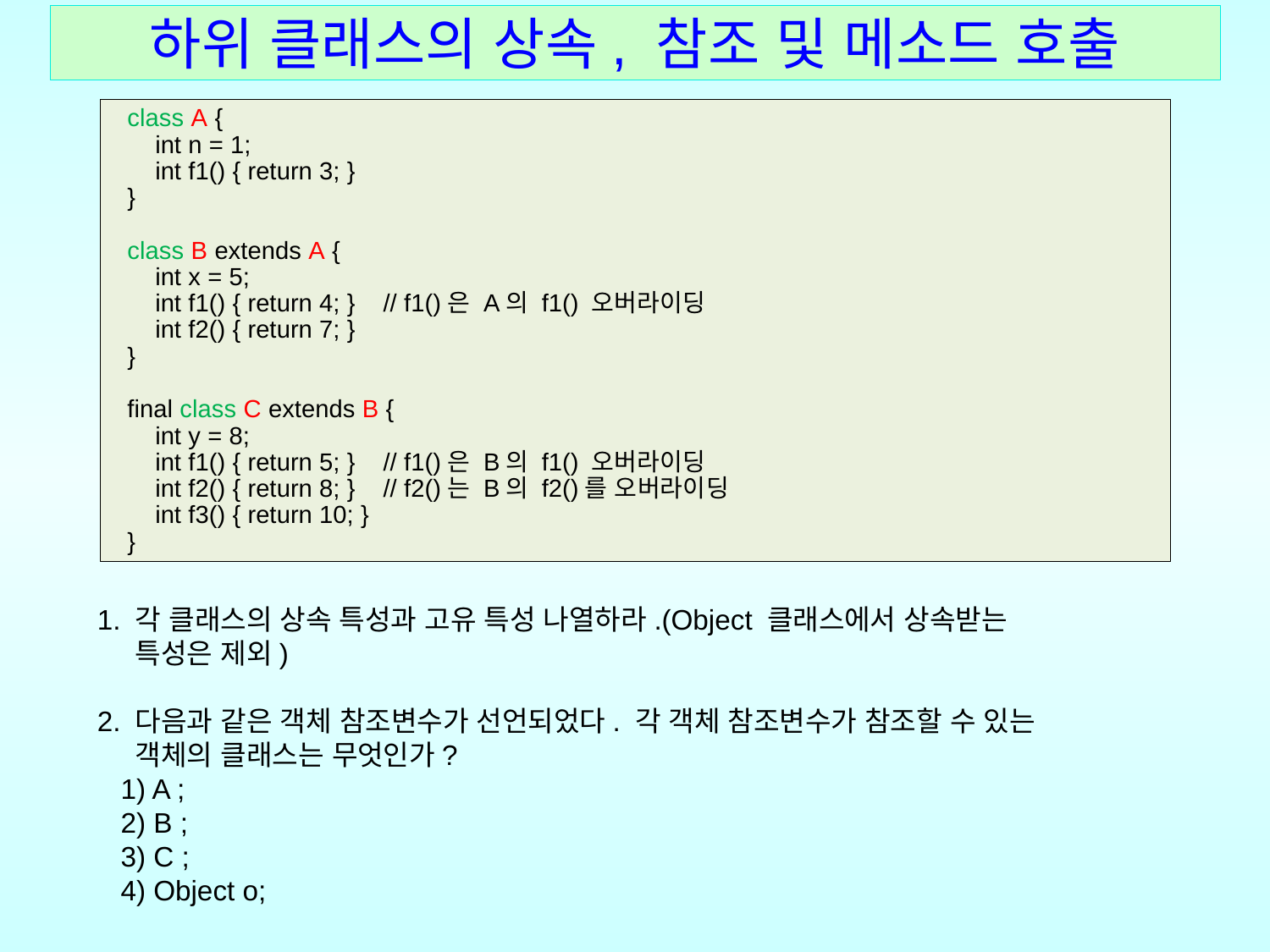

# 하위 클래스의 상속, 참조 및 메소드 호출
class A {
    int n = 1;
    int f1() { return 3; }
}

class B extends A {
    int x = 5;
    int f1() { return 4; }    // f1()은 A의 f1() 오버라이딩
    int f2() { return 7; }
}

final class C extends B {
    int y = 8;
    int f1() { return 5; }    // f1()은 B의 f1() 오버라이딩
    int f2() { return 8; }    // f2()는 B의 f2()를 오버라이딩
    int f3() { return 10; }
}
1. 각 클래스의 상속 특성과 고유 특성 나열하라.(Object 클래스에서 상속받는
    특성은 제외)

2. 다음과 같은 객체 참조변수가 선언되었다. 각 객체 참조변수가 참조할 수 있는
    객체의 클래스는 무엇인가?
   1) A ;
   2) B ;
   3) C ;
   4) Object o;